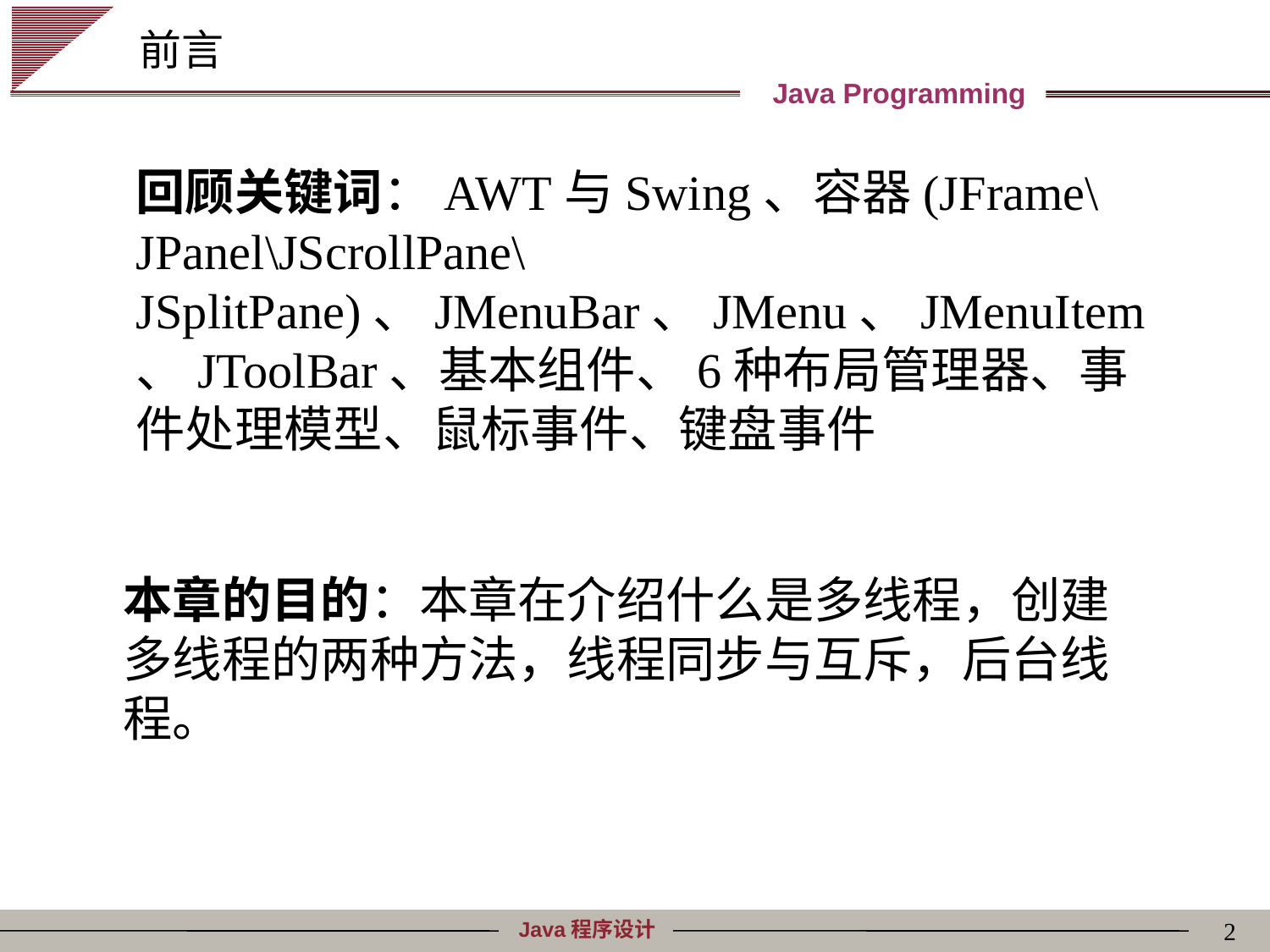

# 前言
回顾关键词：AWT与Swing、容器(JFrame\JPanel\JScrollPane\JSplitPane)、JMenuBar、JMenu、JMenuItem、JToolBar、基本组件、6种布局管理器、事件处理模型、鼠标事件、键盘事件
本章的目的：本章在介绍什么是多线程，创建多线程的两种方法，线程同步与互斥，后台线程。